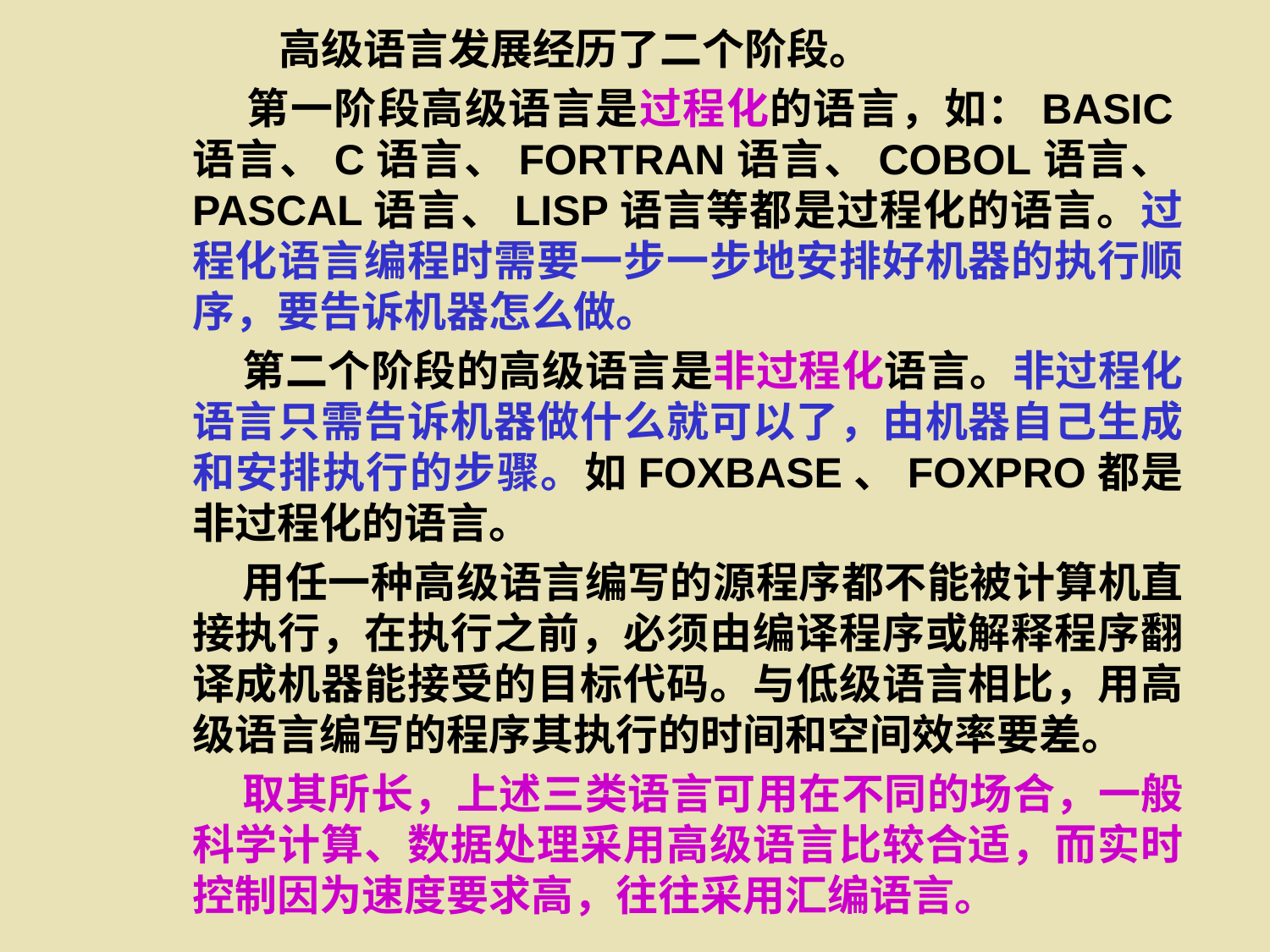

高级语言发展经历了二个阶段。
    第一阶段高级语言是过程化的语言，如：BASIC语言、C语言、FORTRAN语言、COBOL语言、PASCAL语言、LISP语言等都是过程化的语言。过程化语言编程时需要一步一步地安排好机器的执行顺序，要告诉机器怎么做。
    第二个阶段的高级语言是非过程化语言。非过程化语言只需告诉机器做什么就可以了，由机器自己生成和安排执行的步骤。如FOXBASE、FOXPRO都是非过程化的语言。
    用任一种高级语言编写的源程序都不能被计算机直接执行，在执行之前，必须由编译程序或解释程序翻译成机器能接受的目标代码。与低级语言相比，用高级语言编写的程序其执行的时间和空间效率要差。
    取其所长，上述三类语言可用在不同的场合，一般科学计算、数据处理采用高级语言比较合适，而实时控制因为速度要求高，往往采用汇编语言。